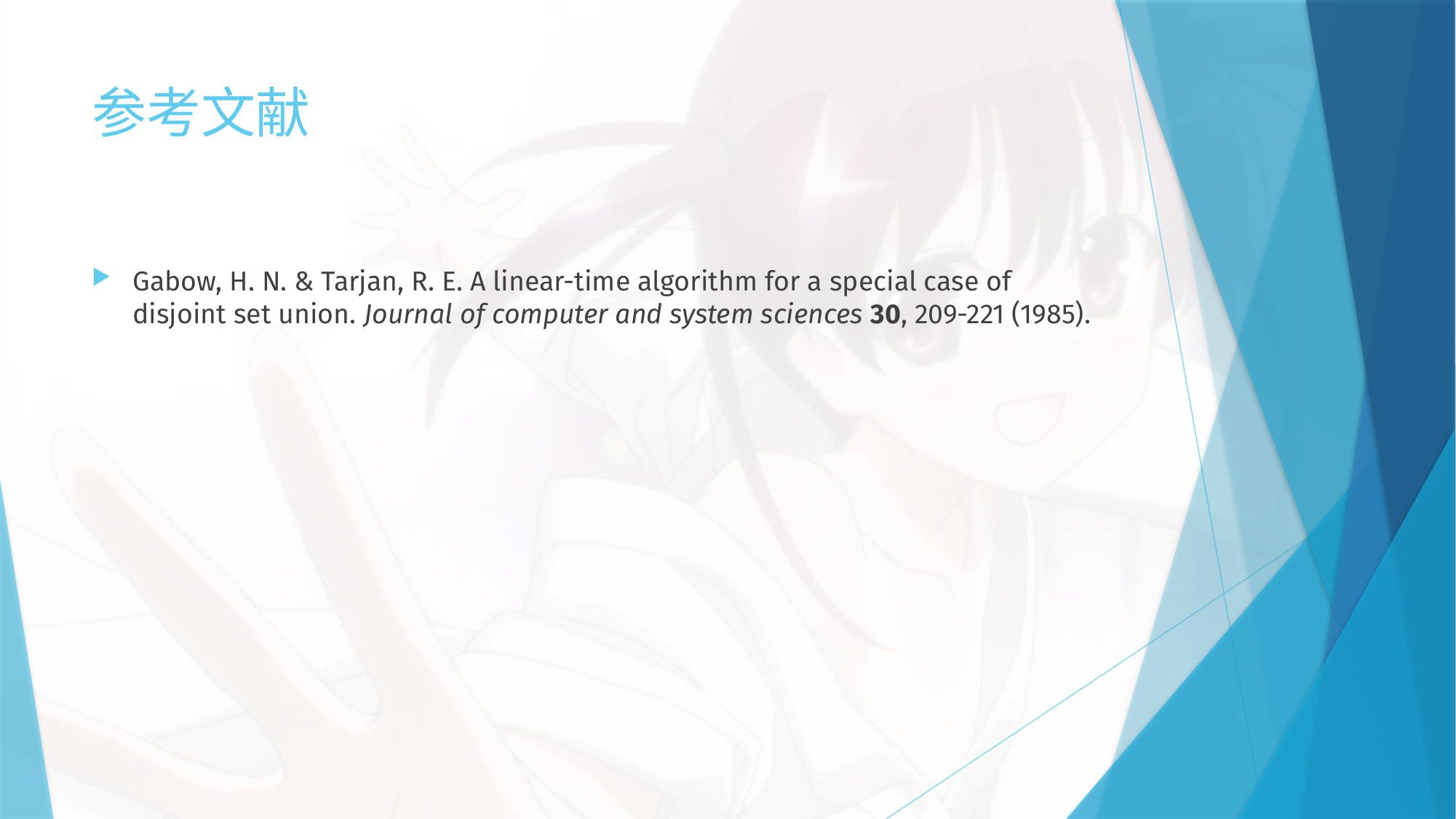

# 参考文献
Gabow, H. N. & Tarjan, R. E. A linear-time algorithm for a special case of disjoint set union. Journal of computer and system sciences 30, 209-221 (1985).